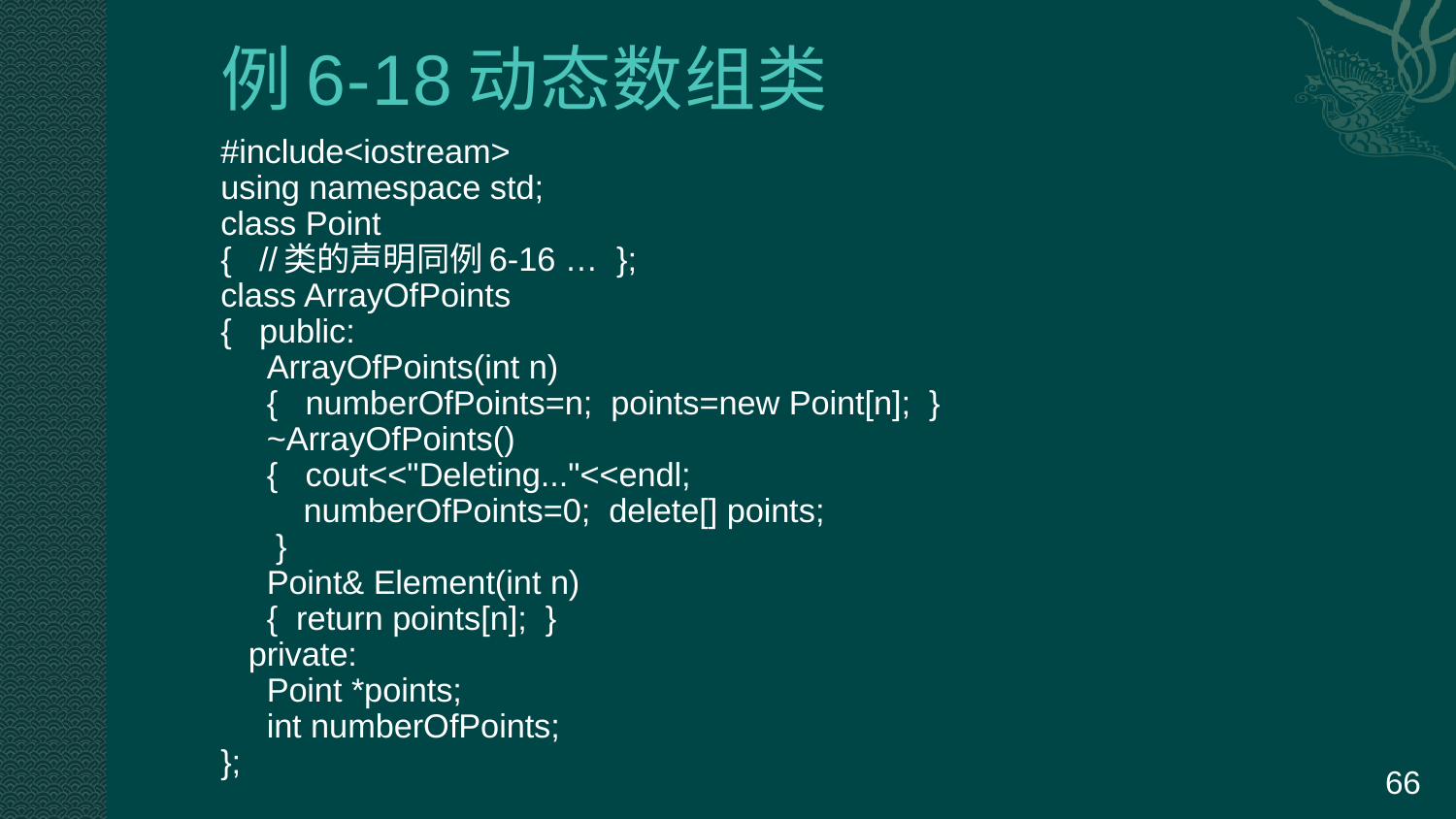

# 例6-18动态数组类
#include<iostream>
using namespace std;
class Point
{   //类的声明同例6-16 …  };
class ArrayOfPoints
{   public:
     ArrayOfPoints(int n)
     {   numberOfPoints=n;  points=new Point[n];  }
     ~ArrayOfPoints()
     {   cout<<"Deleting..."<<endl;
         numberOfPoints=0;  delete[] points;
      }
     Point& Element(int n)
     {  return points[n];  }
   private:
     Point *points;
     int numberOfPoints;
};

66